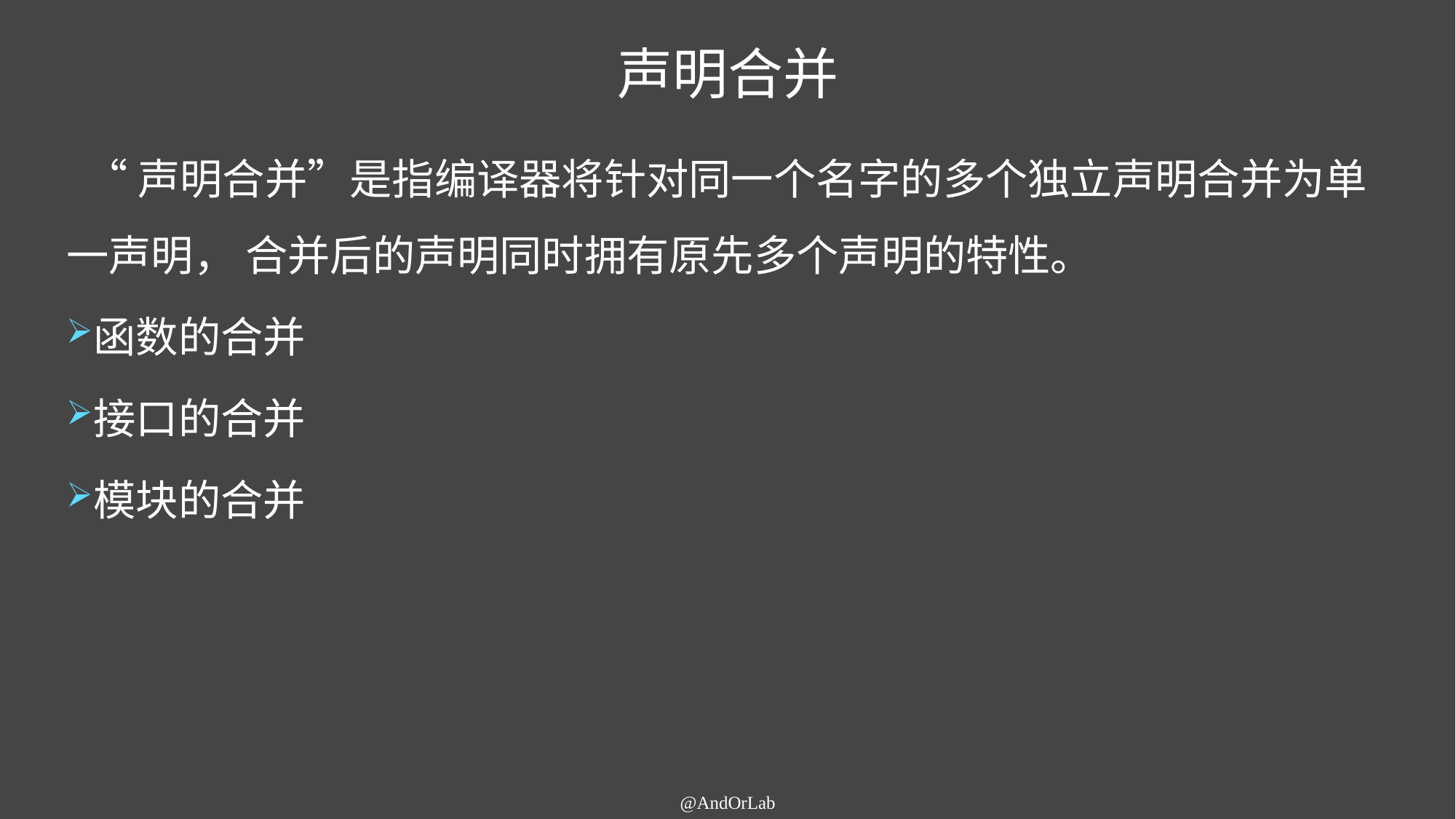

# 声明合并
  “声明合并”是指编译器将针对同一个名字的多个独立声明合并为单一声明， 合并后的声明同时拥有原先多个声明的特性。
函数的合并
接口的合并
模块的合并
@AndOrLab